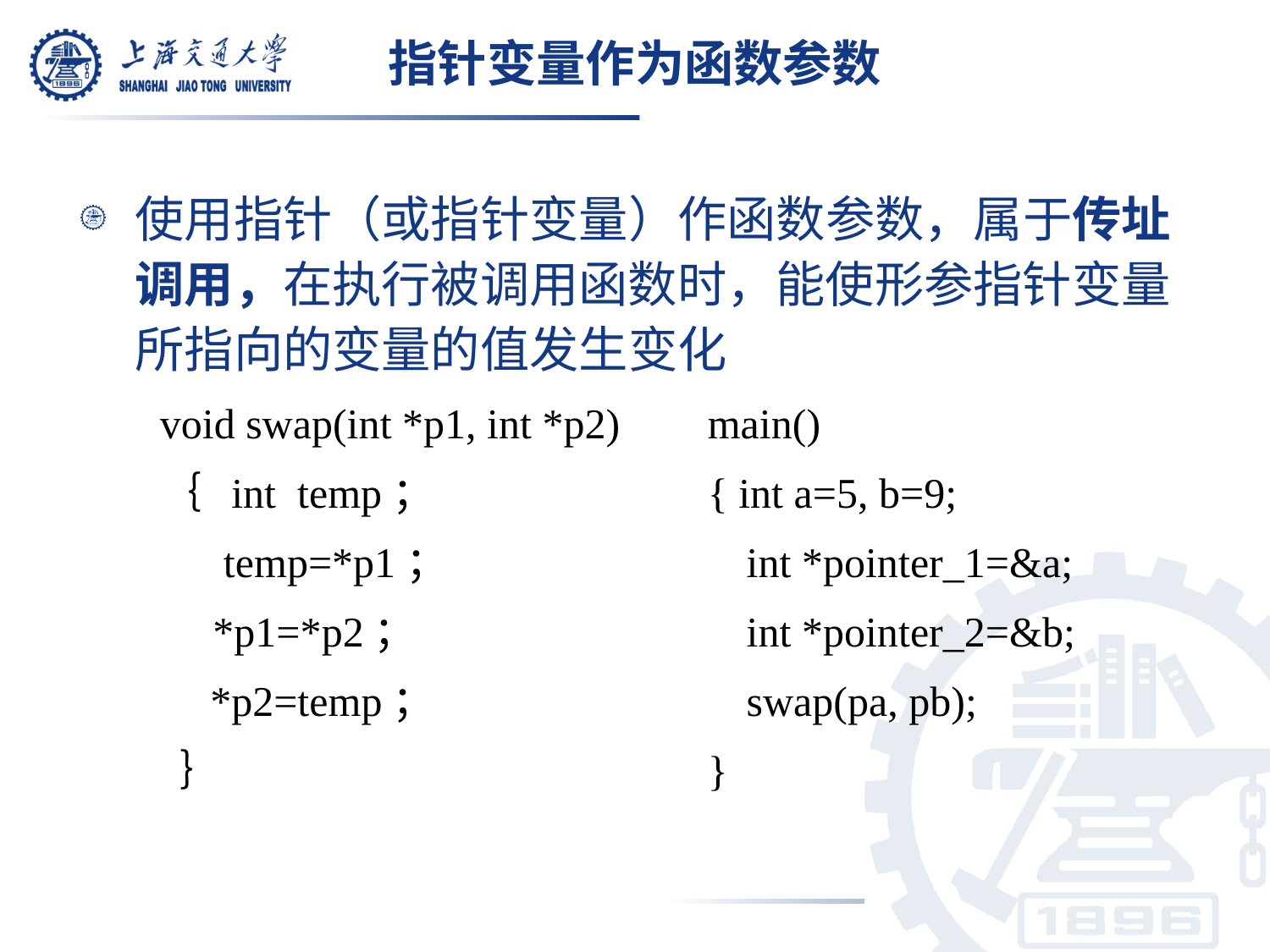

# 指针变量作为函数参数
使用指针（或指针变量）作函数参数，属于传址调用，在执行被调用函数时，能使形参指针变量所指向的变量的值发生变化
void swap(int *p1, int *p2)	main()
｛  int  temp；			{ int a=5, b=9;
      temp=*p1；			   int *pointer_1=&a;
     *p1=*p2；			   int *pointer_2=&b;
	 *p2=temp；			   swap(pa, pb);
 ｝				}